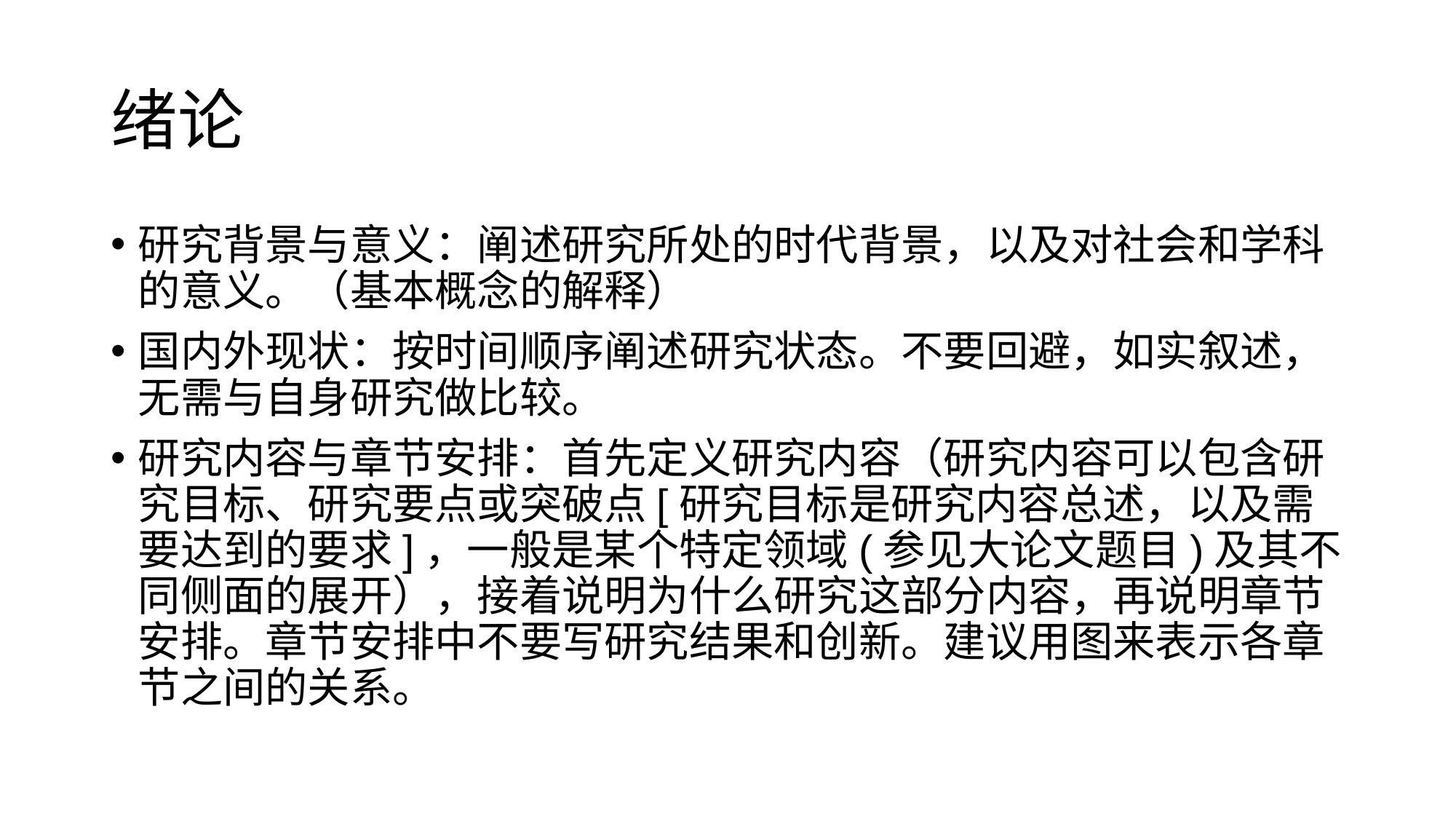

# 绪论
研究背景与意义：阐述研究所处的时代背景，以及对社会和学科的意义。（基本概念的解释）
国内外现状：按时间顺序阐述研究状态。不要回避，如实叙述，无需与自身研究做比较。
研究内容与章节安排：首先定义研究内容（研究内容可以包含研究目标、研究要点或突破点[研究目标是研究内容总述，以及需要达到的要求]，一般是某个特定领域(参见大论文题目)及其不同侧面的展开），接着说明为什么研究这部分内容，再说明章节安排。章节安排中不要写研究结果和创新。建议用图来表示各章节之间的关系。